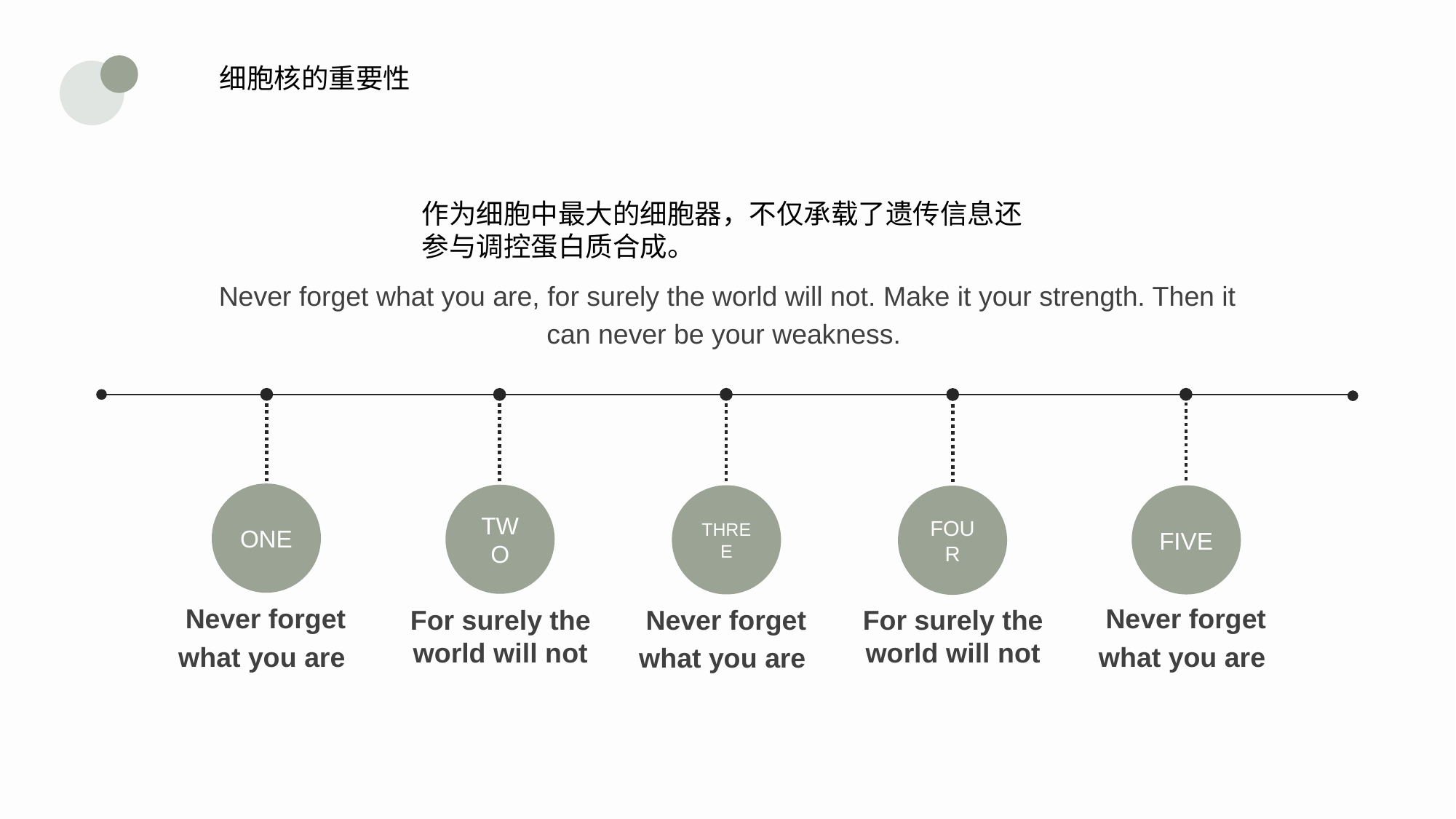

细胞核的重要性
作为细胞中最大的细胞器，不仅承载了遗传信息还参与调控蛋白质合成。
Never forget what you are, for surely the world will not. Make it your strength. Then it can never be your weakness.

ONE
TWO
THREE
FIVE
FOUR
For surely the world will not
For surely the world will not
Never forget what you are
Never forget what you are
Never forget what you are